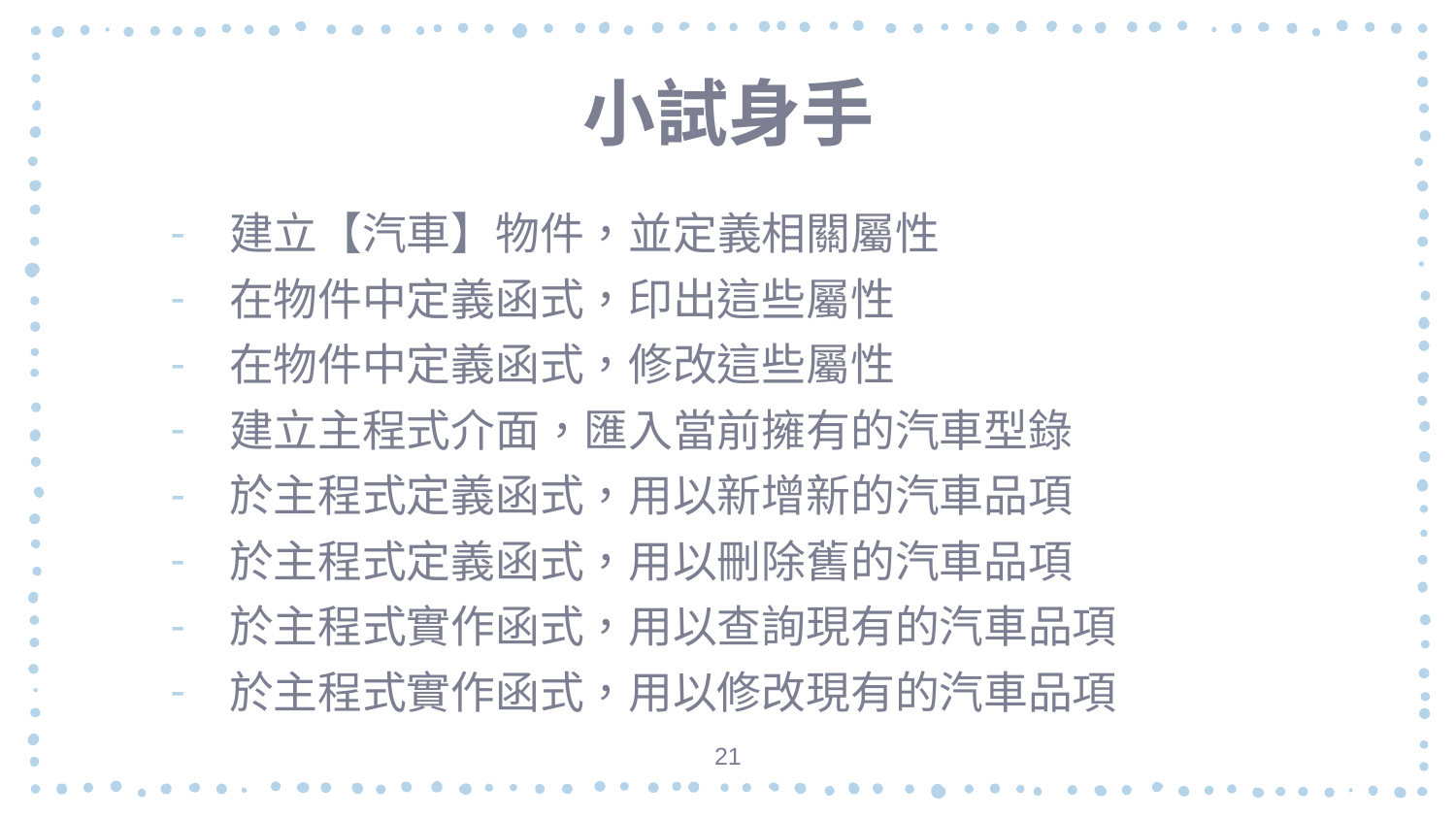

# 小試身手
建立【汽車】物件，並定義相關屬性
在物件中定義函式，印出這些屬性
在物件中定義函式，修改這些屬性
建立主程式介面，匯入當前擁有的汽車型錄
於主程式定義函式，用以新增新的汽車品項
於主程式定義函式，用以刪除舊的汽車品項
於主程式實作函式，用以查詢現有的汽車品項
於主程式實作函式，用以修改現有的汽車品項

21